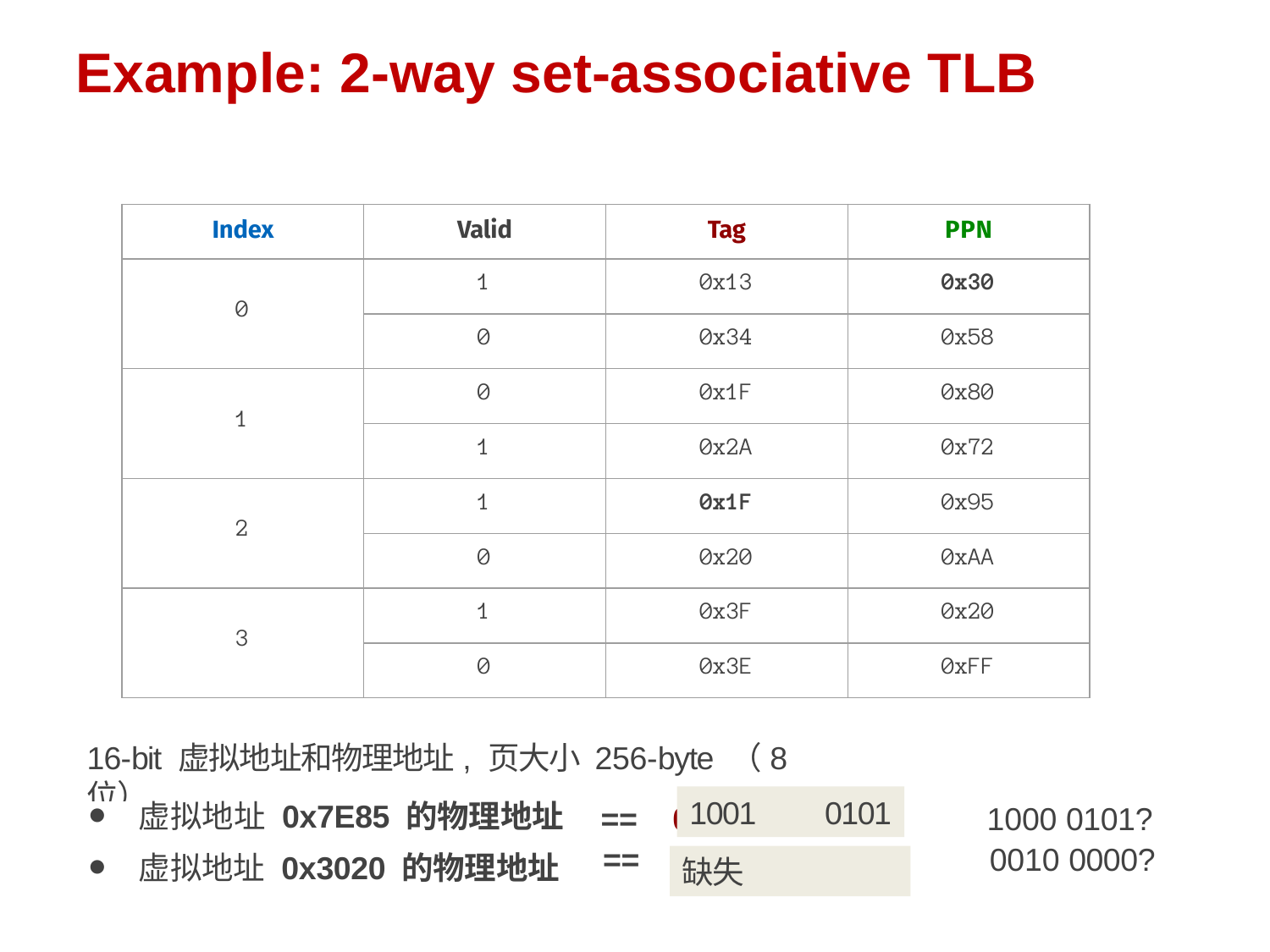

# Example: 2-way set-associative TLB
| Index | Valid | Tag | PPN |
| --- | --- | --- | --- |
| 0 | 1 | 0x13 | 0x30 |
|  | 0 | 0x34 | 0x58 |
| 1 | 0 | 0x1F | 0x80 |
|  | 1 | 0x2A | 0x72 |
| 2 | 1 | 0x1F | 0x95 |
|  | 0 | 0x20 | 0xAA |
| 3 | 1 | 0x3F | 0x20 |
|  | 0 | 0x3E | 0xFF |
16-bit 虚拟地址和物理地址, 页大小 256-byte （8位）
1001         0101
| 虚拟地址 0x7E85 的物理地址 | == | 0111 | 1110 | 1000 0101? |
| --- | --- | --- | --- | --- |
| 虚拟地址 0x3020 的物理地址 | == | 0011 | 0000 | 0010 0000? |
缺失